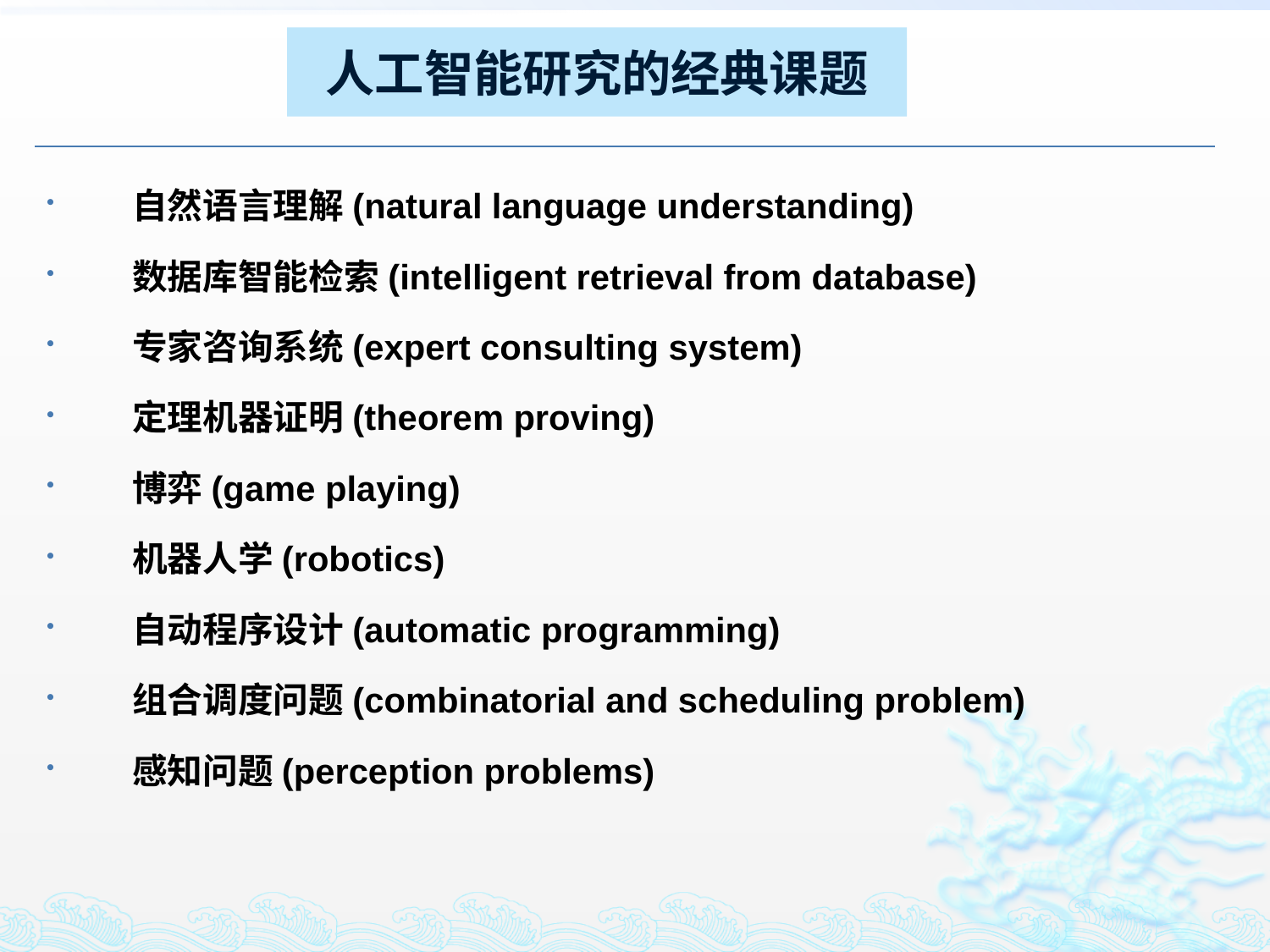

# 人工智能研究的经典课题
自然语言理解(natural language understanding)
数据库智能检索(intelligent retrieval from database)
专家咨询系统(expert consulting system)
定理机器证明(theorem proving)
博弈(game playing)
机器人学(robotics)
自动程序设计(automatic programming)
组合调度问题(combinatorial and scheduling problem)
感知问题(perception problems)